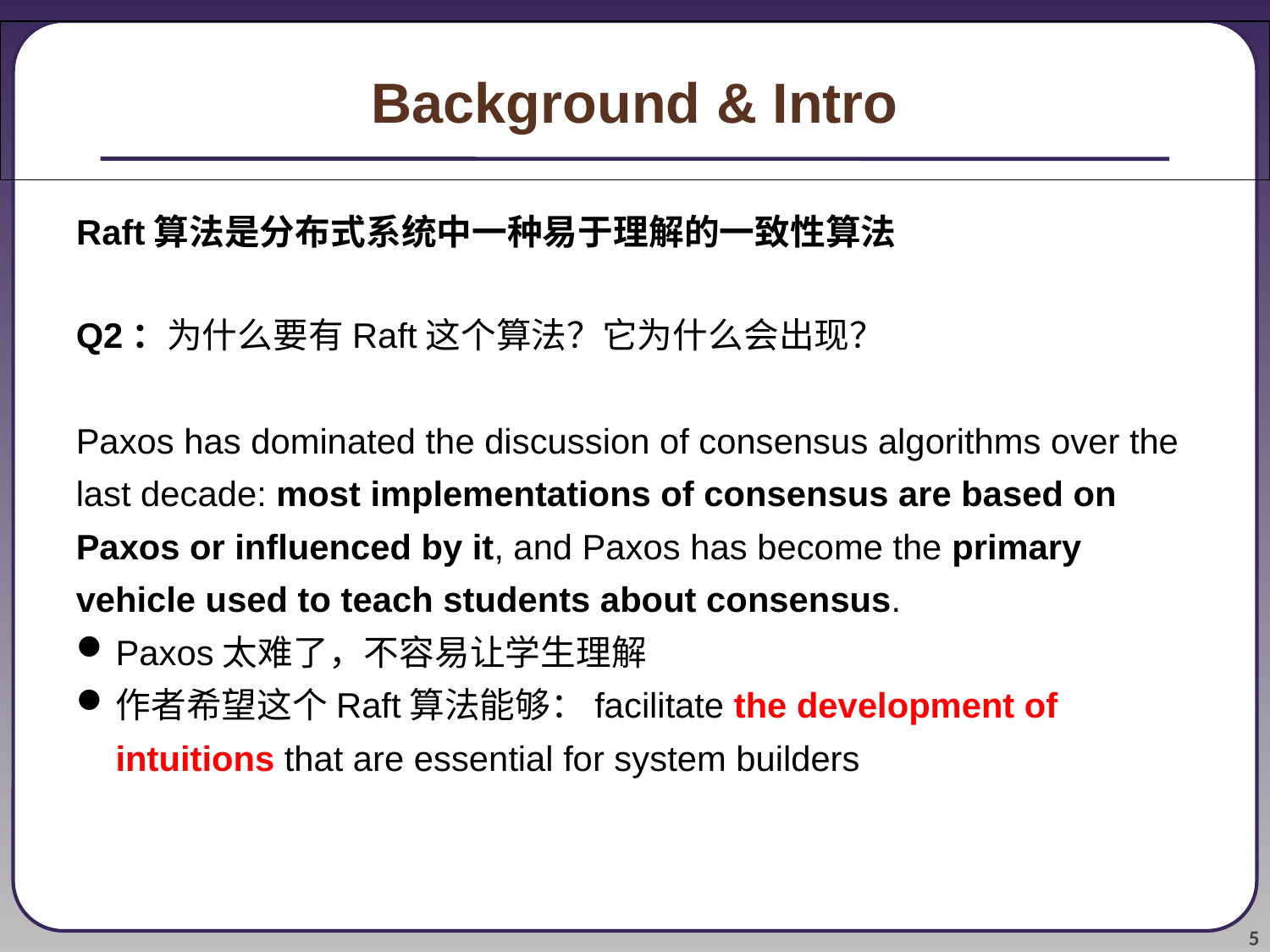

Background & Intro
Raft算法是分布式系统中一种易于理解的一致性算法
Q2：为什么要有Raft这个算法？它为什么会出现？

Paxos has dominated the discussion of consensus algorithms over the last decade: most implementations of consensus are based on Paxos or influenced by it, and Paxos has become the primary vehicle used to teach students about consensus.
Paxos太难了，不容易让学生理解
作者希望这个Raft算法能够：facilitate the development of intuitions that are essential for system builders